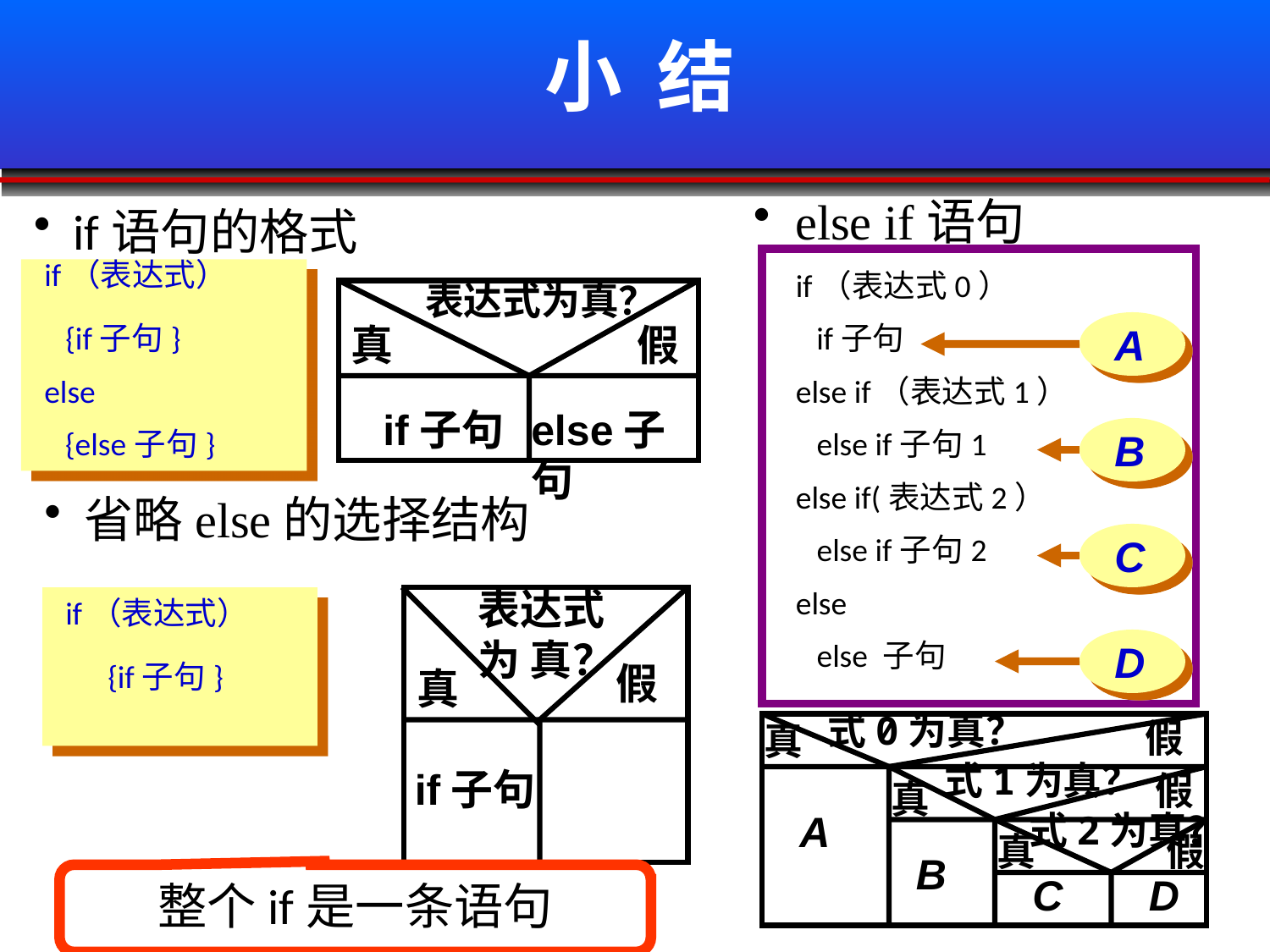

# 小  结
  else if语句
  if语句的格式
if（表达式）

if（表达式0）
表达式为真？

{if子句}
真
假
if子句

 A
else
else if（表达式1）

if子句
else子句
{else子句}
else if子句1

 B
else if(表达式2）
 省略else的选择结构
else if子句2

 C
表达式为 真？
else

if（表达式）

else 子句

 D
{if子句}
假
真
式0为真？

假
真

if子句
式1为真？

假
真
A
式2为真？

真
假
B
整个if是一条语句

C

D